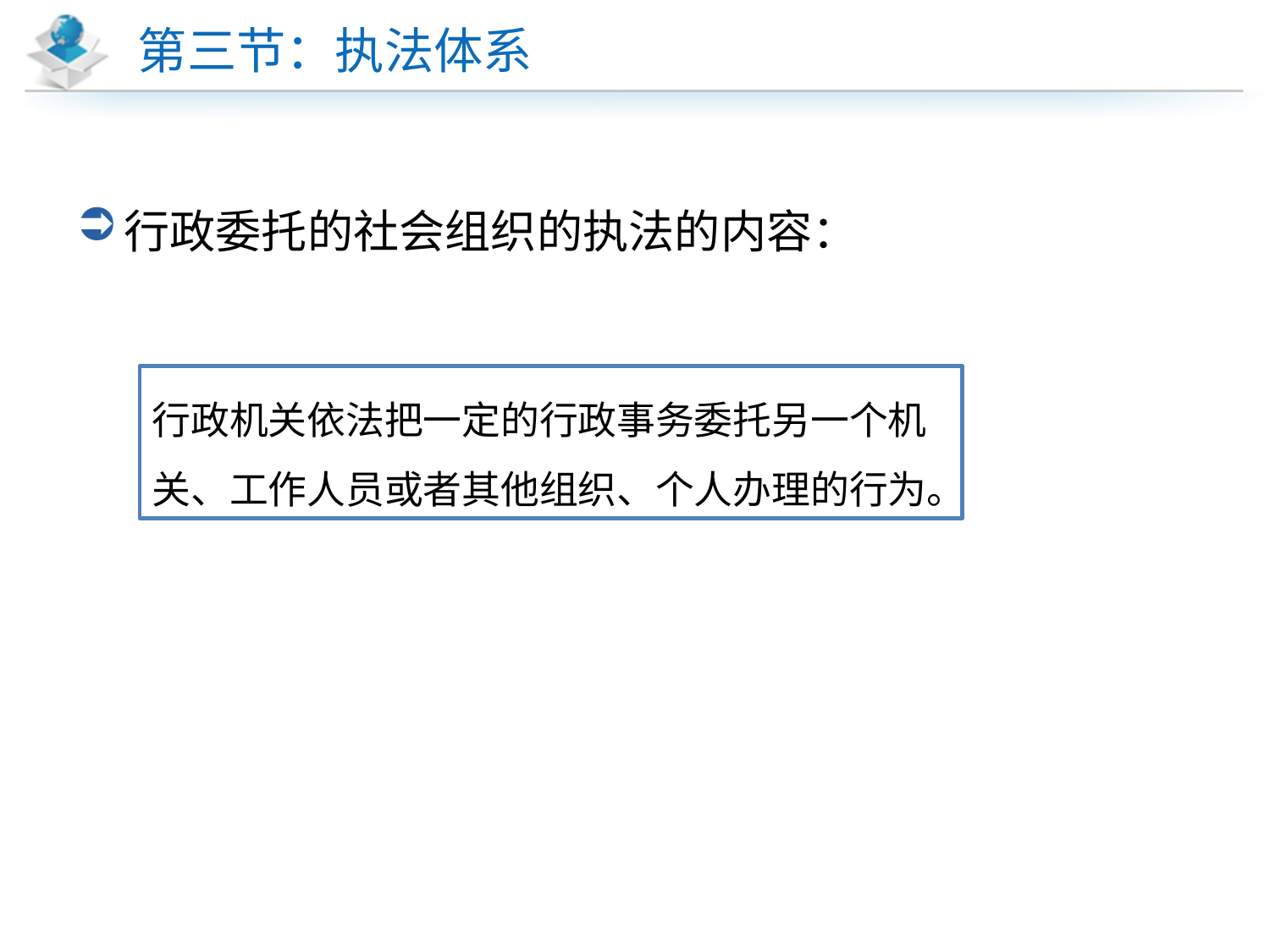

# 第三节：执法体系
行政委托的社会组织的执法的内容：
行政机关依法把一定的行政事务委托另一个机关、工作人员或者其他组织、个人办理的行为。